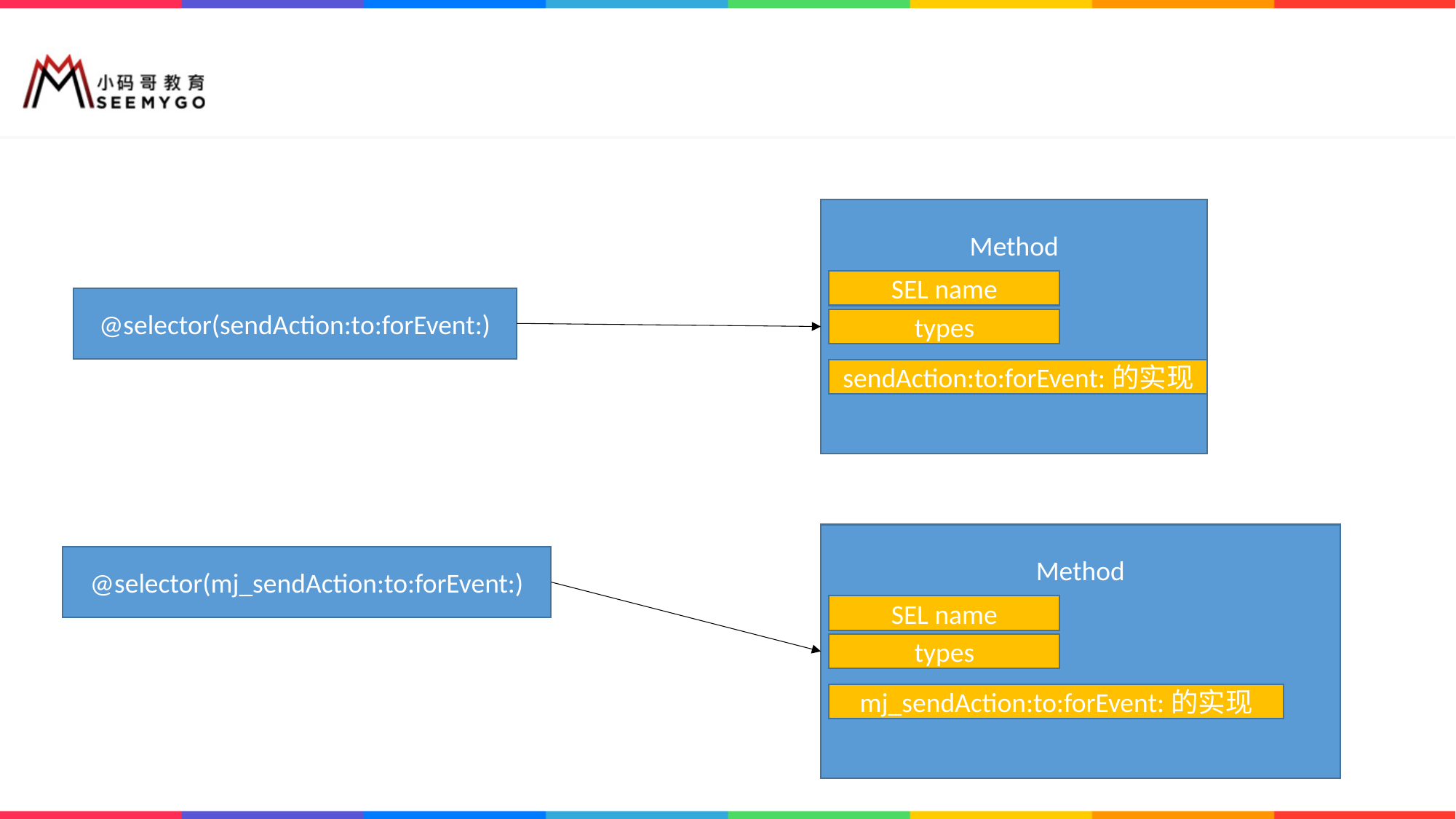

Method

SEL name
@selector(sendAction:to:forEvent:)
types
sendAction:to:forEvent:的实现
Method

@selector(mj_sendAction:to:forEvent:)
SEL name
types
mj_sendAction:to:forEvent:的实现